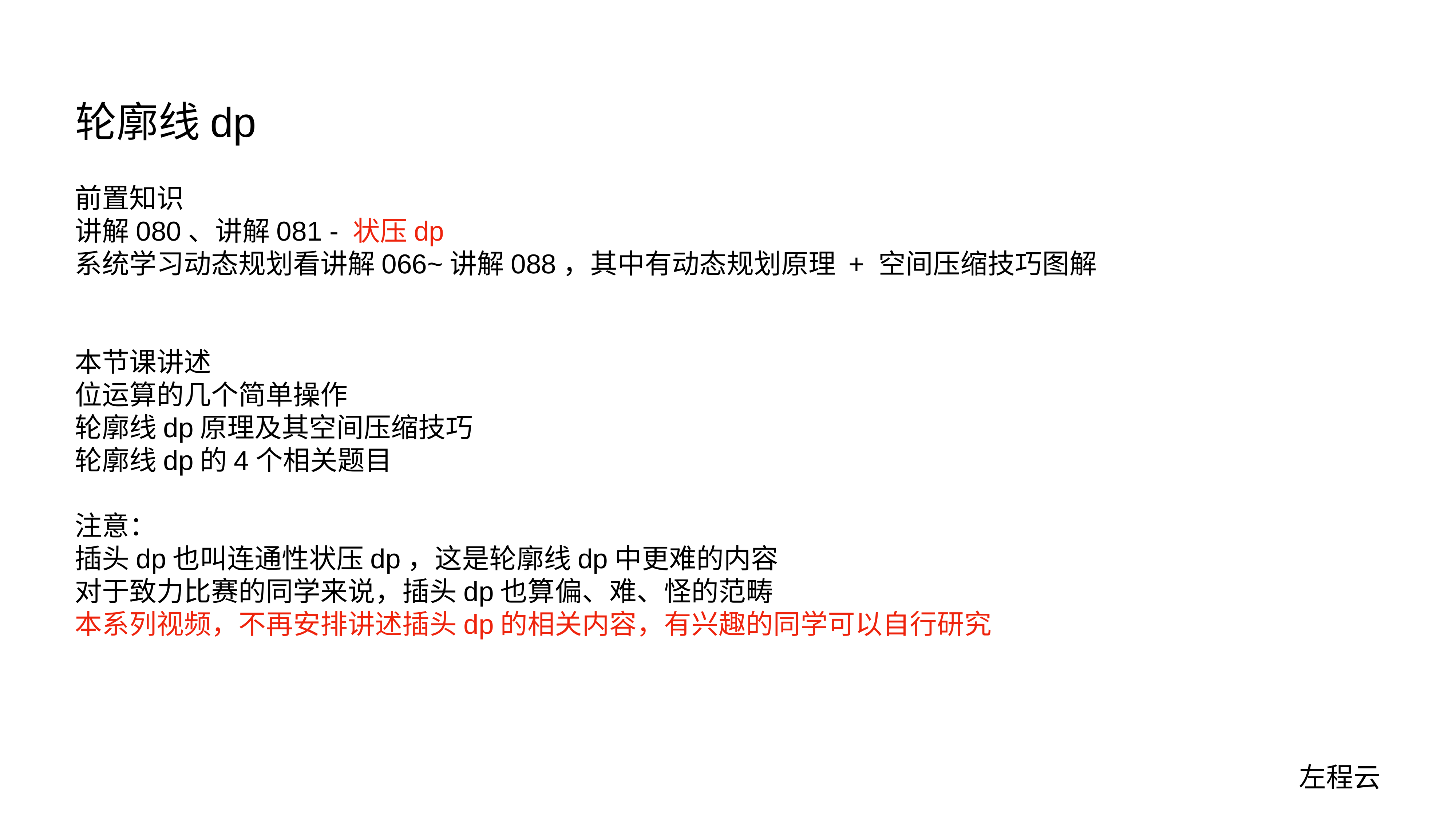

# 轮廓线dp
前置知识
讲解080、讲解081 - 状压dp
系统学习动态规划看讲解066~讲解088，其中有动态规划原理 + 空间压缩技巧图解

本节课讲述
位运算的几个简单操作
轮廓线dp原理及其空间压缩技巧
轮廓线dp的4个相关题目

注意：
插头dp也叫连通性状压dp，这是轮廓线dp中更难的内容
对于致力比赛的同学来说，插头dp也算偏、难、怪的范畴
本系列视频，不再安排讲述插头dp的相关内容，有兴趣的同学可以自行研究
左程云